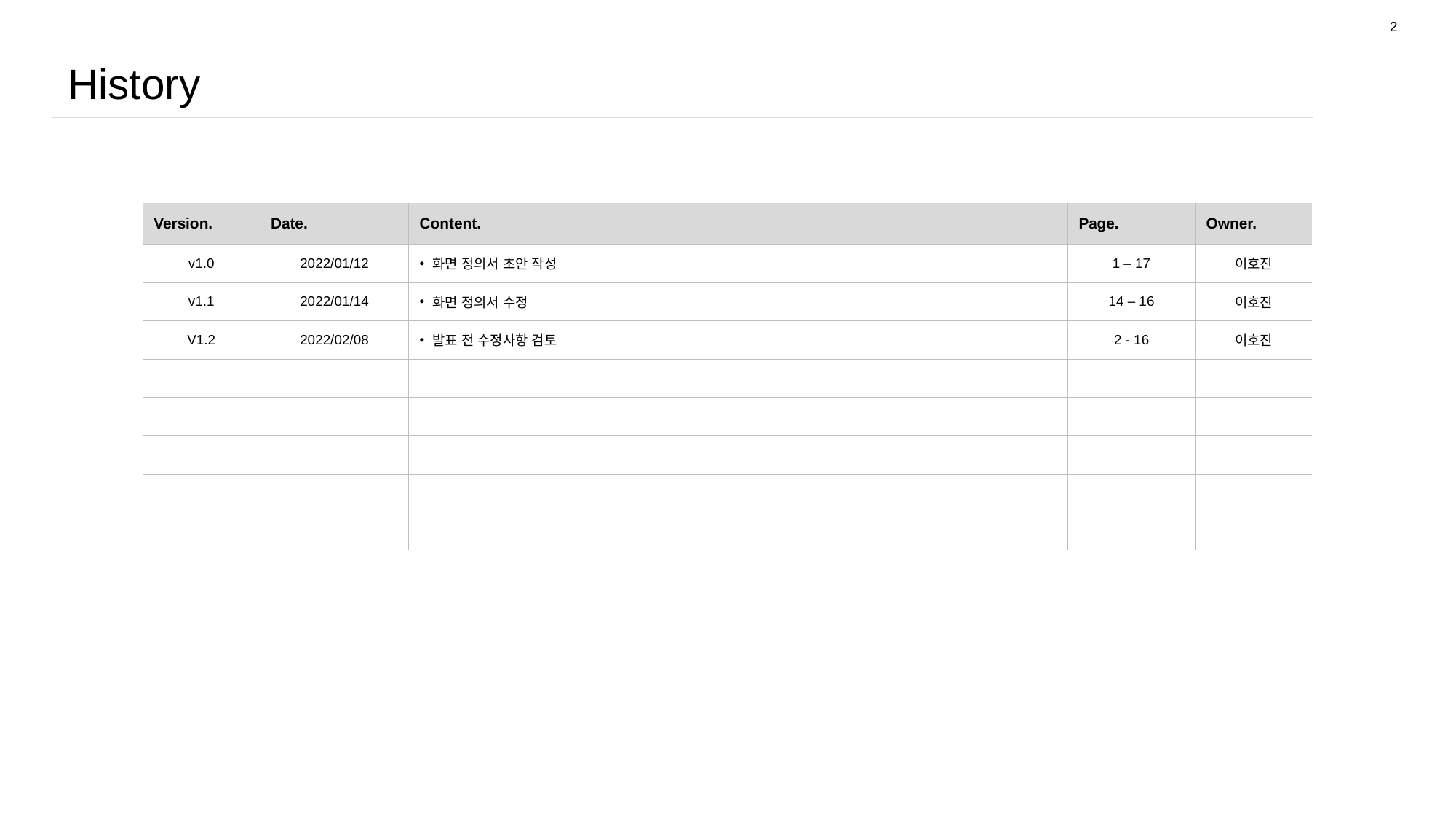

2
# History
| Version. | Date. | Content. | Page. | Owner. |
| --- | --- | --- | --- | --- |
| v1.0 | 2022/01/12 | 화면 정의서 초안 작성 | 1 – 17 | 이호진 |
| v1.1 | 2022/01/14 | 화면 정의서 수정 | 14 – 16 | 이호진 |
| V1.2 | 2022/02/08 | 발표 전 수정사항 검토 | 2 - 16 | 이호진 |
|  |  |  |  |  |
|  |  |  |  |  |
|  |  |  |  |  |
|  |  |  |  |  |
|  |  |  |  |  |